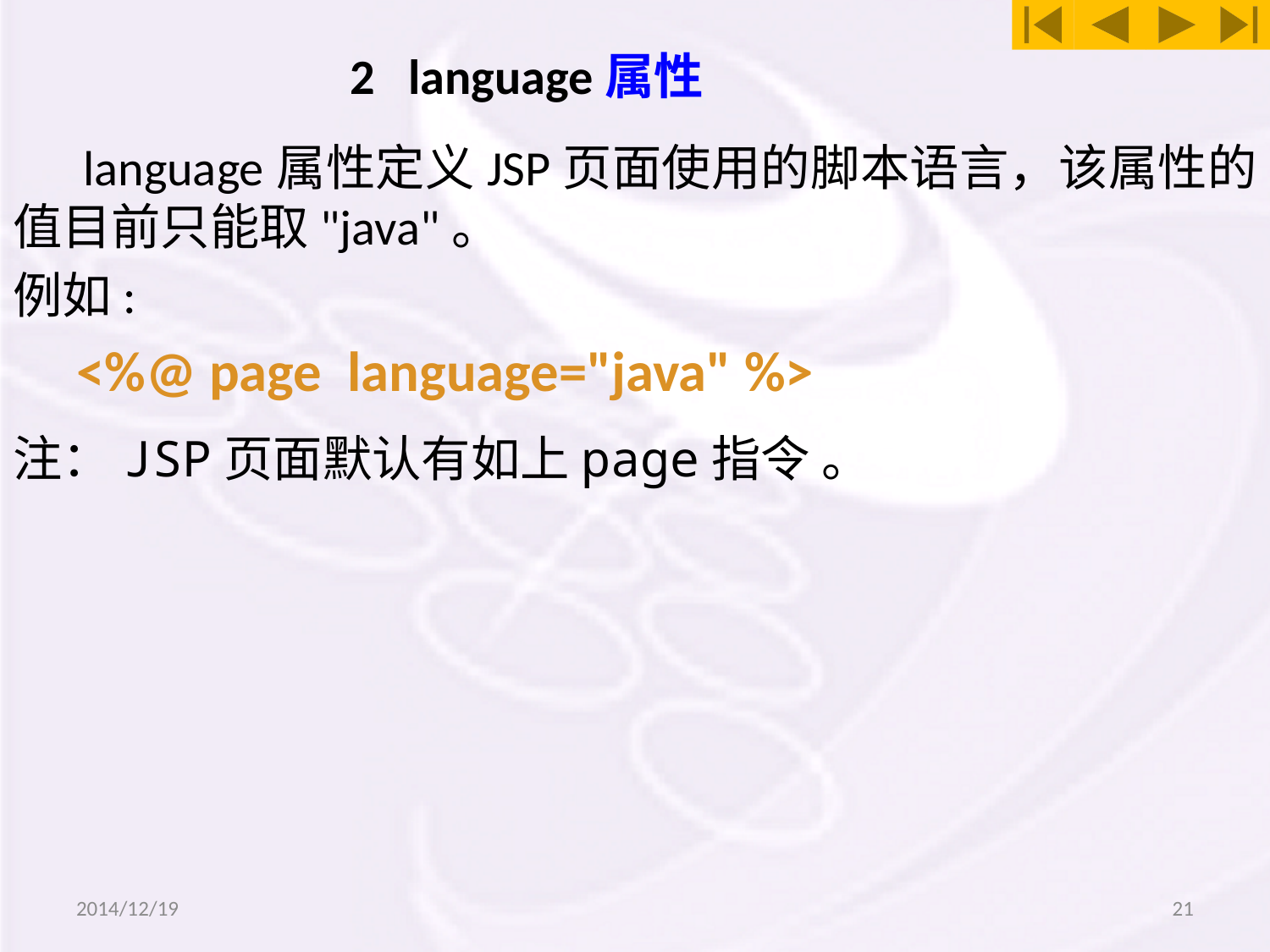

# 2   language属性
     language属性定义JSP页面使用的脚本语言，该属性的值目前只能取"java"。
例如:
     <%@ page  language="java" %>
注：JSP页面默认有如上page指令 。
2014/12/19
21